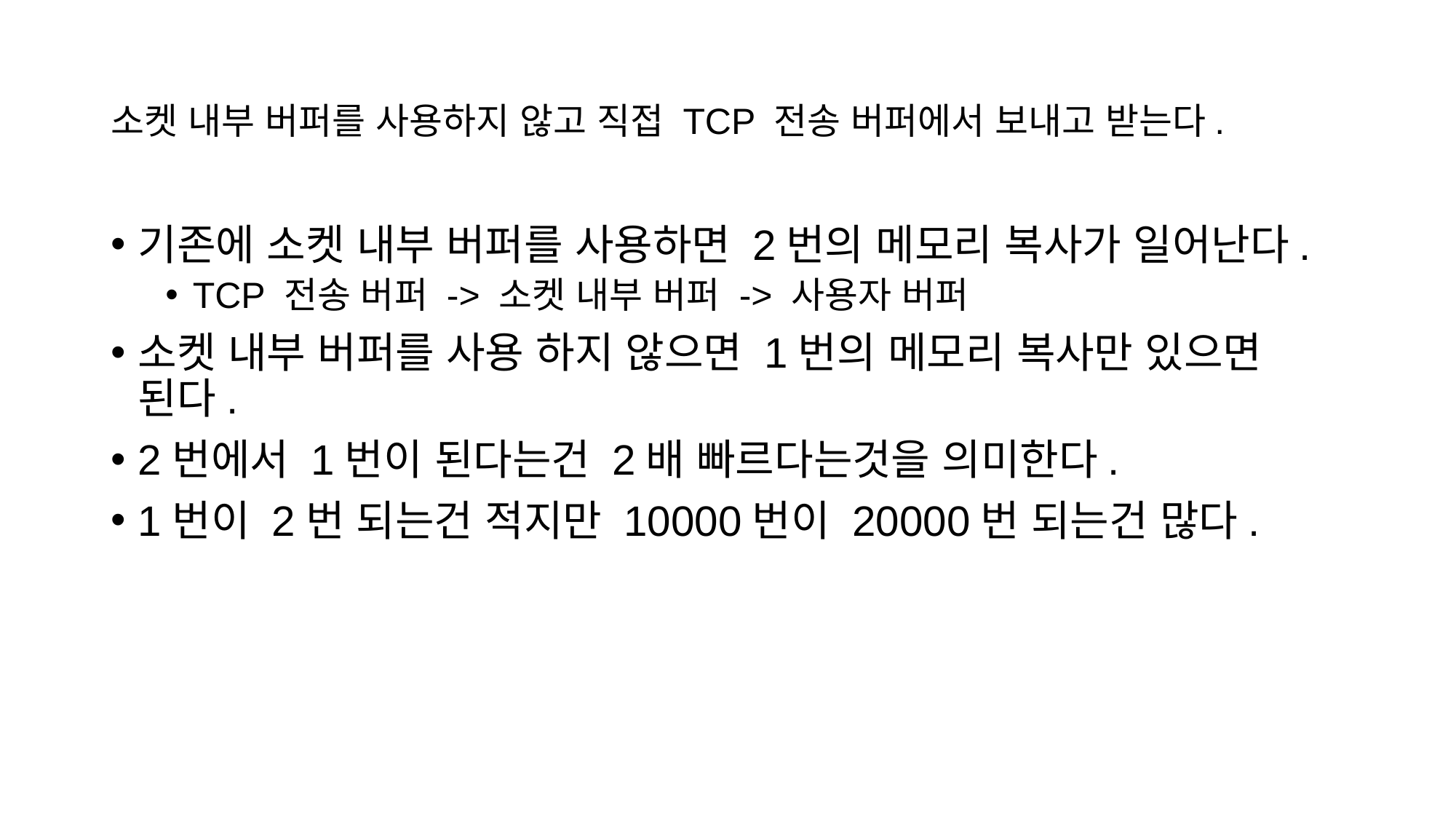

# 소켓 내부 버퍼를 사용하지 않고 직접 TCP 전송 버퍼에서 보내고 받는다.
기존에 소켓 내부 버퍼를 사용하면 2번의 메모리 복사가 일어난다.
TCP 전송 버퍼 -> 소켓 내부 버퍼 -> 사용자 버퍼
소켓 내부 버퍼를 사용 하지 않으면 1번의 메모리 복사만 있으면 된다.
2번에서 1번이 된다는건 2배 빠르다는것을 의미한다.
1번이 2번 되는건 적지만 10000번이 20000번 되는건 많다.